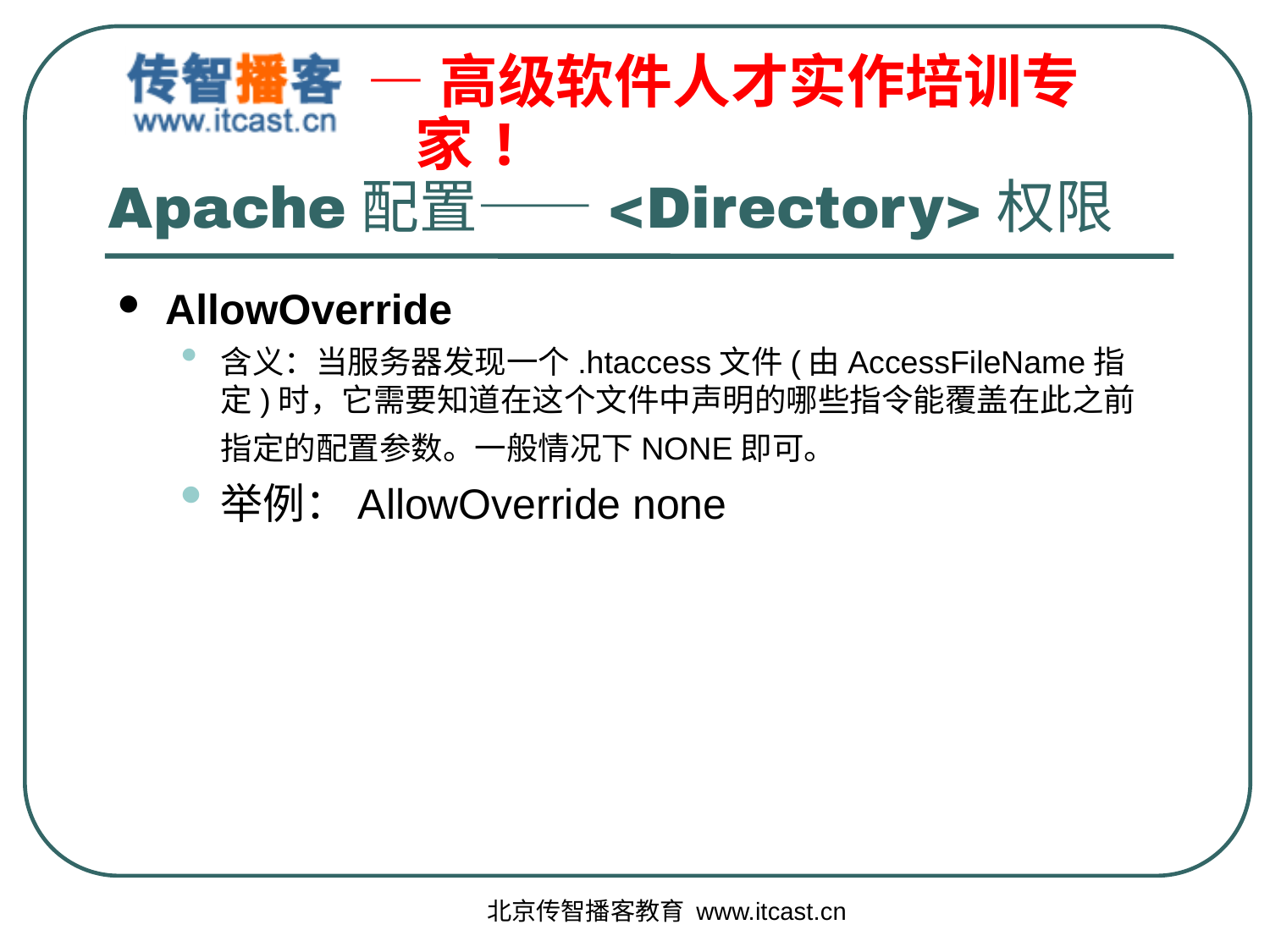

# Apache配置——<Directory>权限
AllowOverride
含义：当服务器发现一个.htaccess文件(由AccessFileName指定)时，它需要知道在这个文件中声明的哪些指令能覆盖在此之前指定的配置参数。一般情况下NONE即可。
举例：AllowOverride none